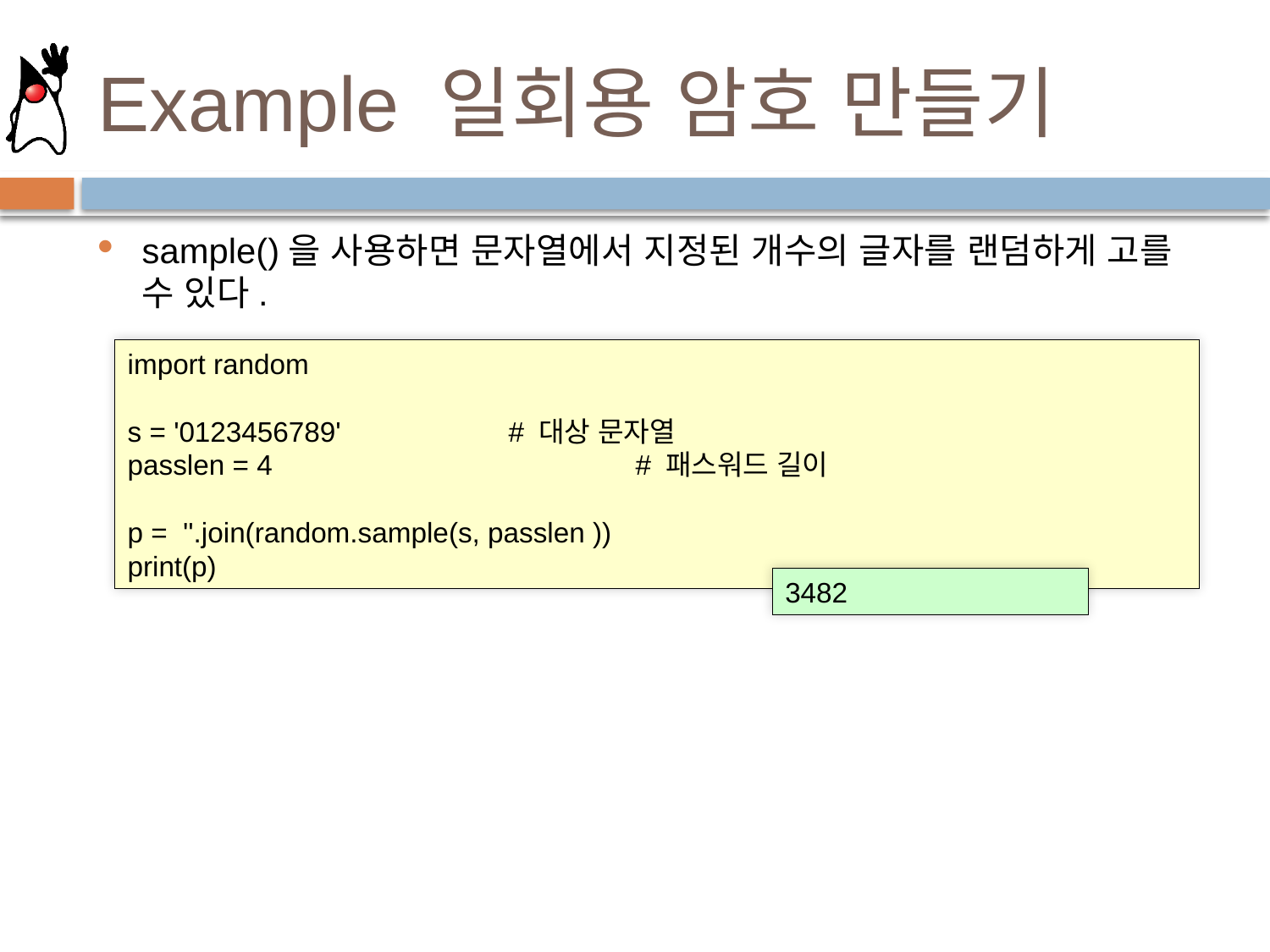

# Example 일회용 암호 만들기
sample()을 사용하면 문자열에서 지정된 개수의 글자를 랜덤하게 고를 수 있다.
import random

s = '0123456789'		# 대상 문자열
passlen = 4			# 패스워드 길이

p =  ''.join(random.sample(s, passlen ))
print(p)
3482